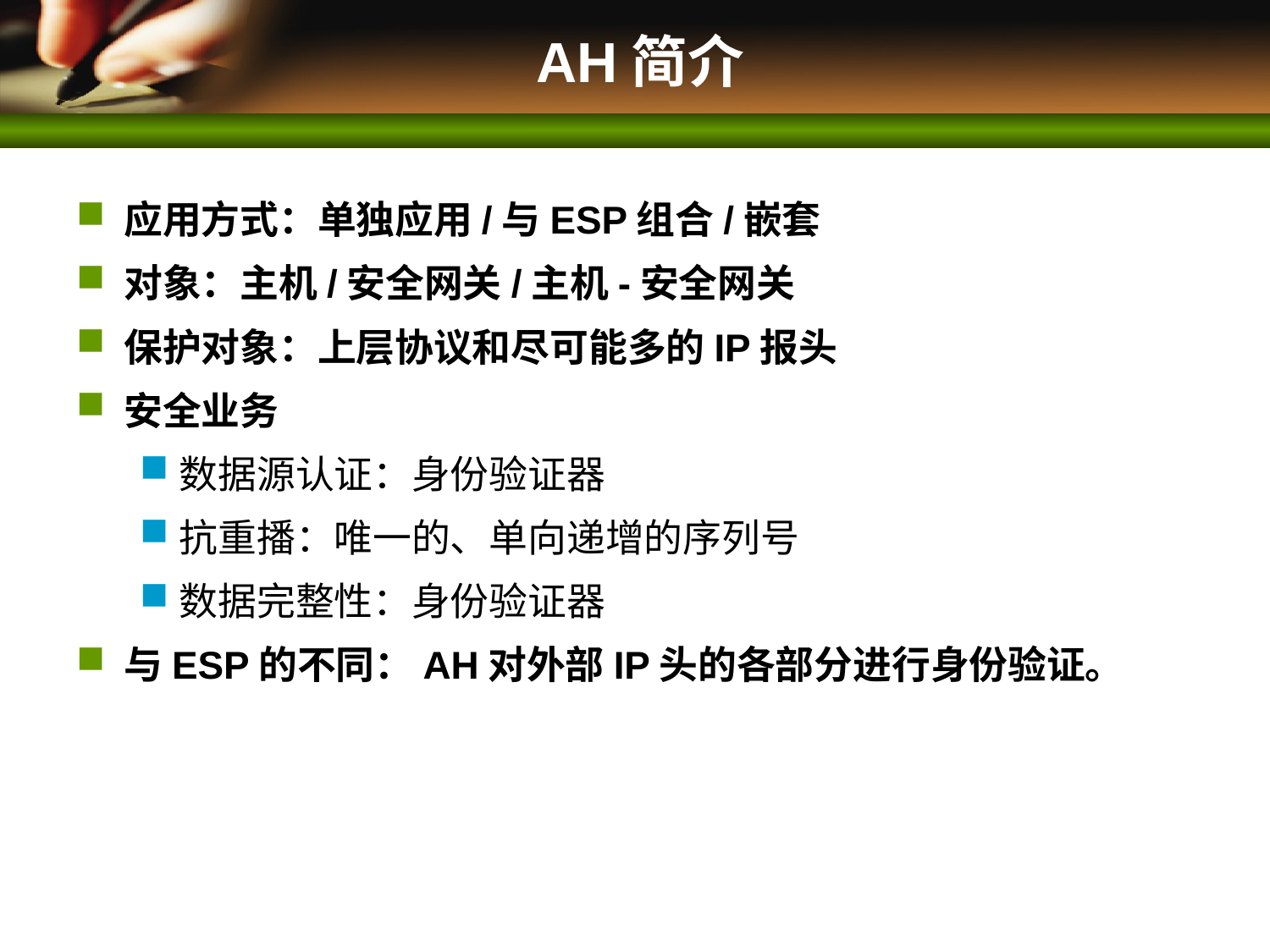

# AH简介
应用方式：单独应用/与ESP组合/嵌套
对象：主机/安全网关/主机-安全网关
保护对象：上层协议和尽可能多的IP报头
安全业务
数据源认证：身份验证器
抗重播：唯一的、单向递增的序列号
数据完整性：身份验证器
与ESP的不同：AH对外部IP头的各部分进行身份验证。